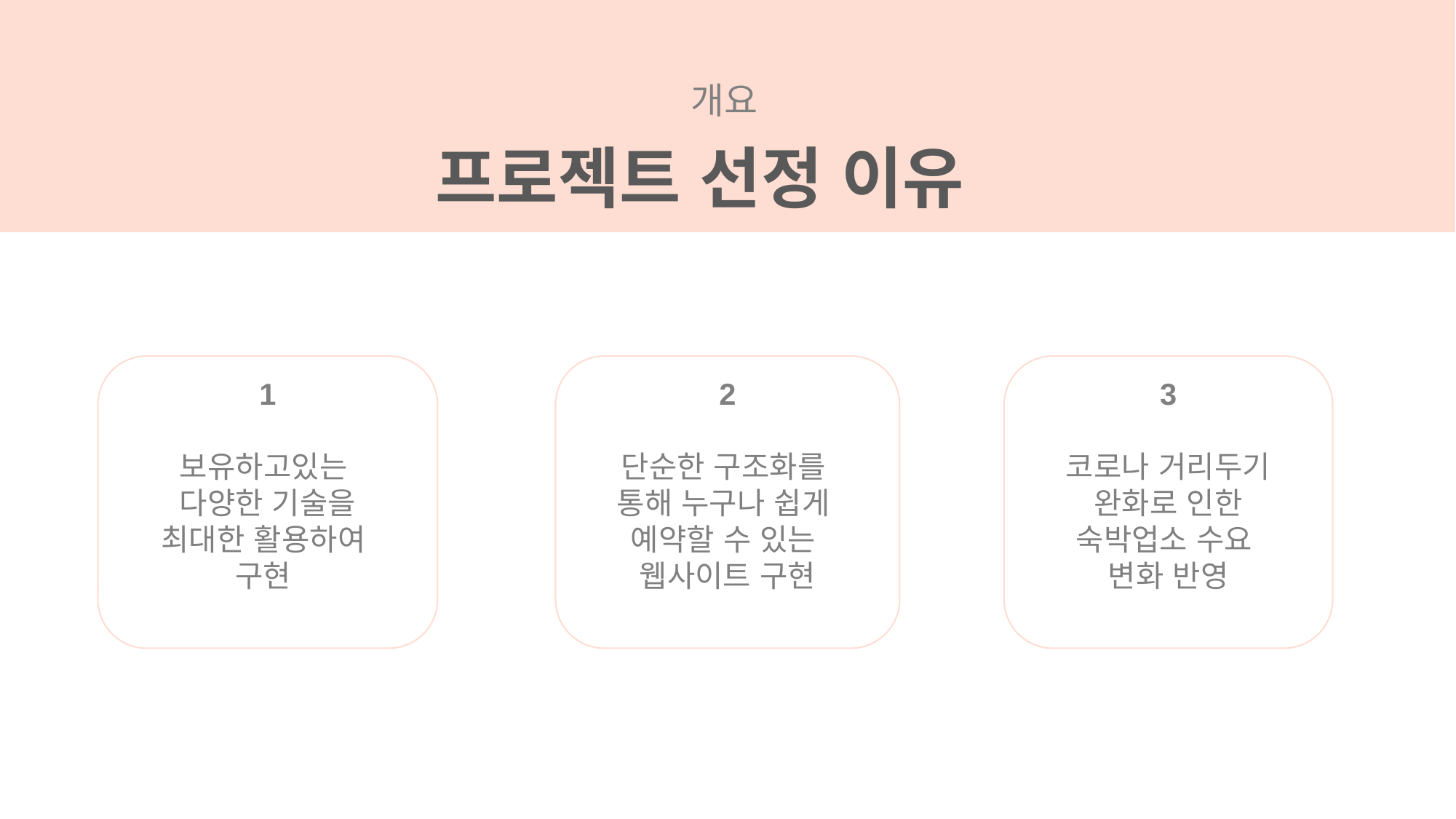

개요
프로젝트 선정 이유
1

보유하고있는
다양한 기술을
최대한 활용하여
구현

2

단순한 구조화를
통해 누구나 쉽게
예약할 수 있는
웹사이트 구현

3

코로나 거리두기
완화로 인한
숙박업소 수요
변화 반영